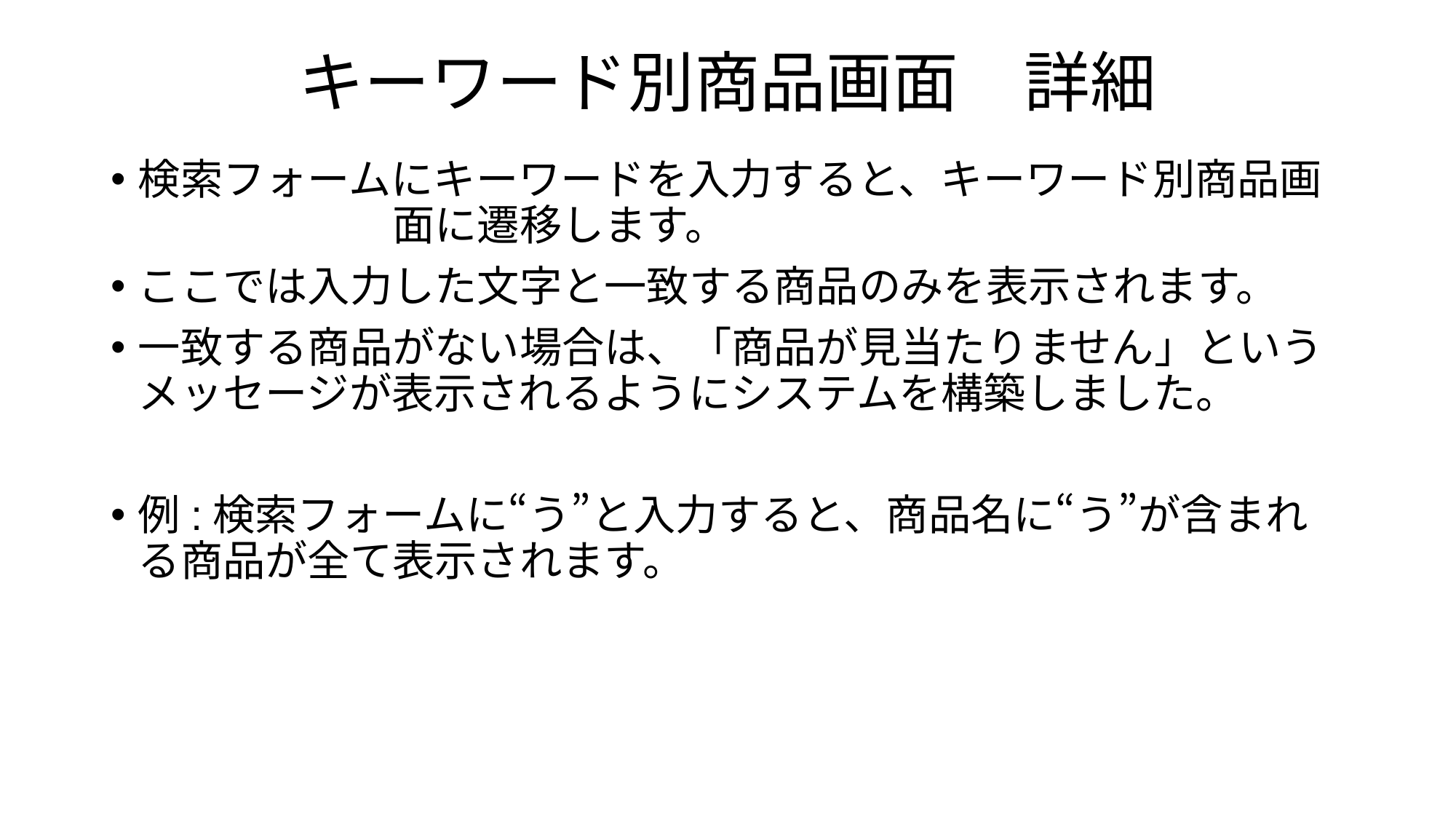

# キーワード別商品画面　詳細
検索フォームにキーワードを入力すると、キーワード別商品画　　　　　　面に遷移します。
ここでは入力した文字と一致する商品のみを表示されます。
一致する商品がない場合は、「商品が見当たりません」というメッセージが表示されるようにシステムを構築しました。

例:検索フォームに“う”と入力すると、商品名に“う”が含まれる商品が全て表示されます。